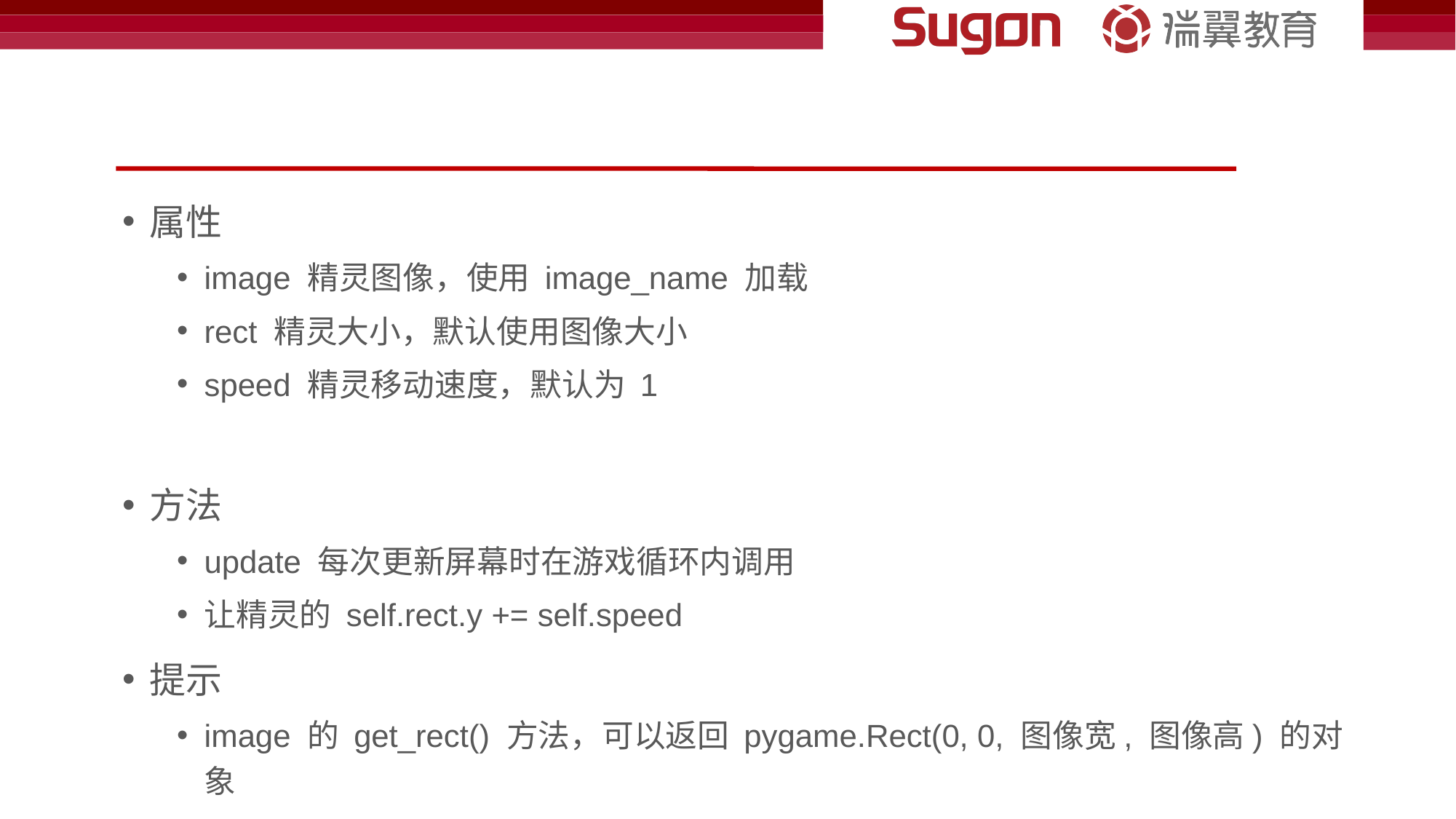

#
属性
image 精灵图像，使用 image_name 加载
rect 精灵大小，默认使用图像大小
speed 精灵移动速度，默认为 1

方法
update 每次更新屏幕时在游戏循环内调用
让精灵的 self.rect.y += self.speed
提示
image 的 get_rect() 方法，可以返回 pygame.Rect(0, 0, 图像宽, 图像高) 的对象